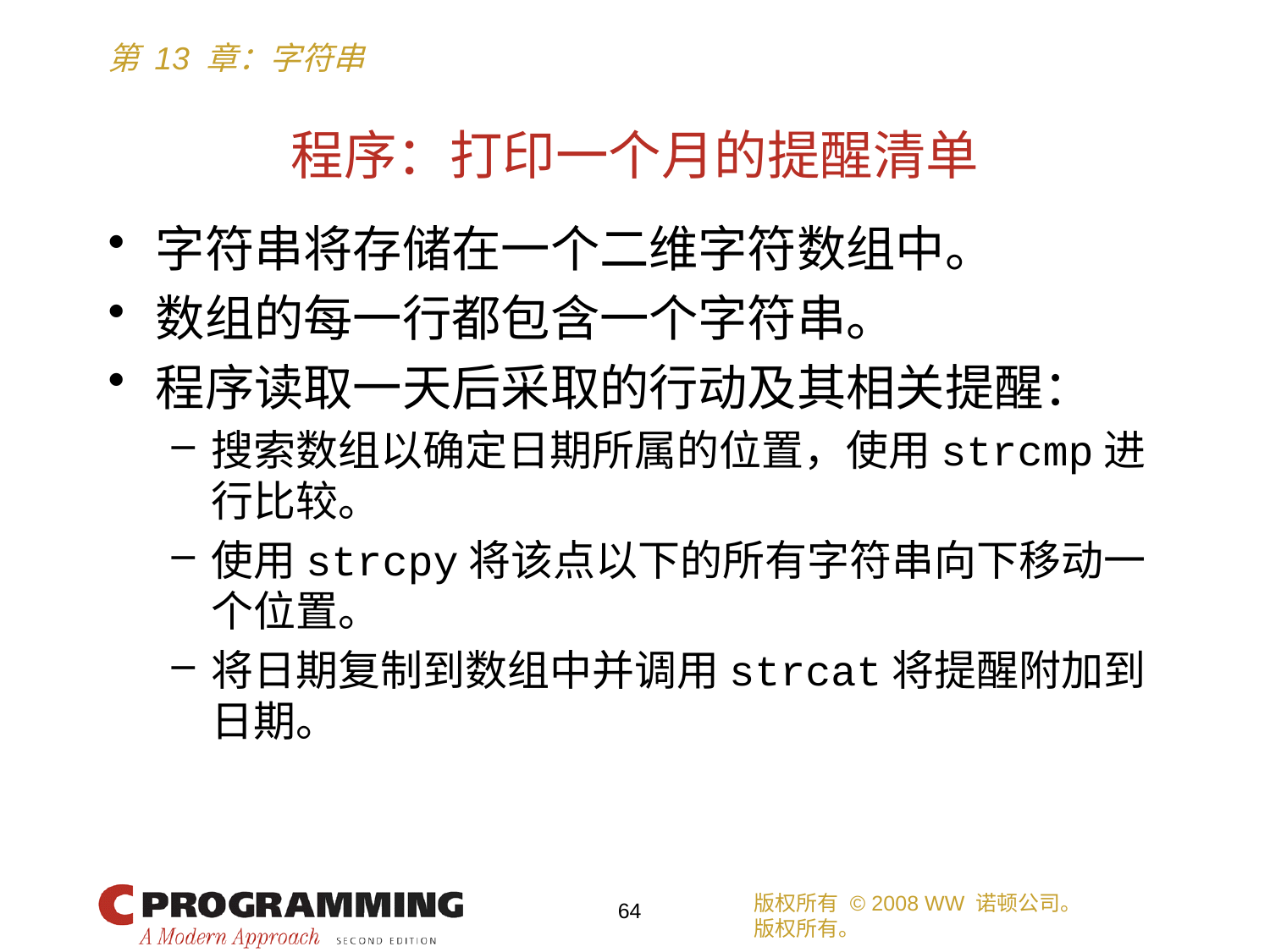

# 程序：打印一个月的提醒清单
字符串将存储在一个二维字符数组中。
数组的每一行都包含一个字符串。
程序读取一天后采取的行动及其相关提醒：
搜索数组以确定日期所属的位置，使用strcmp进行比较。
使用strcpy将该点以下的所有字符串向下移动一个位置。
将日期复制到数组中并调用strcat将提醒附加到日期。
版权所有 © 2008 WW 诺顿公司。
版权所有。
64